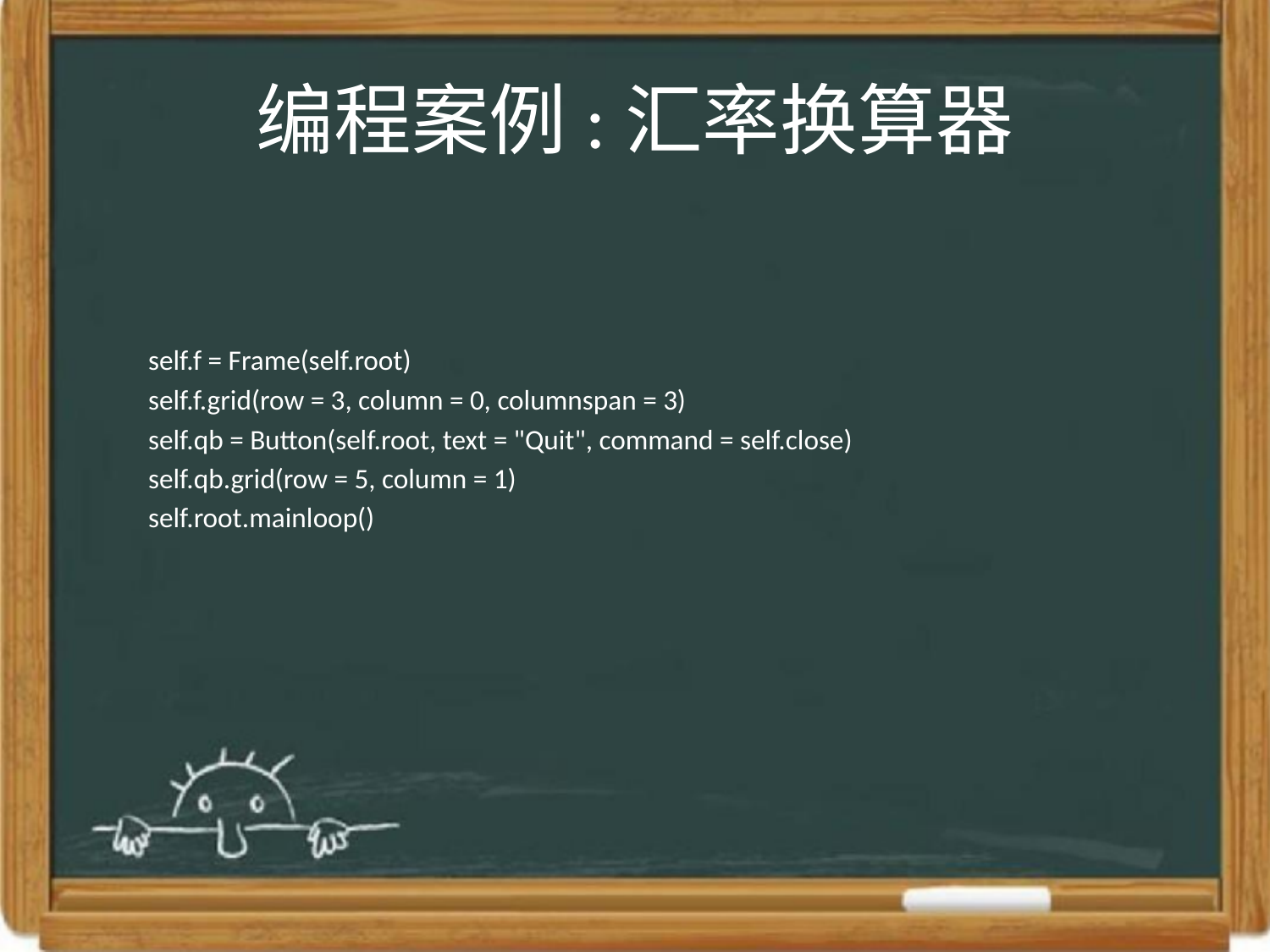

# 编程案例:汇率换算器
        self.f = Frame(self.root)
        self.f.grid(row = 3, column = 0, columnspan = 3)
        self.qb = Button(self.root, text = "Quit", command = self.close)
        self.qb.grid(row = 5, column = 1)
        self.root.mainloop()